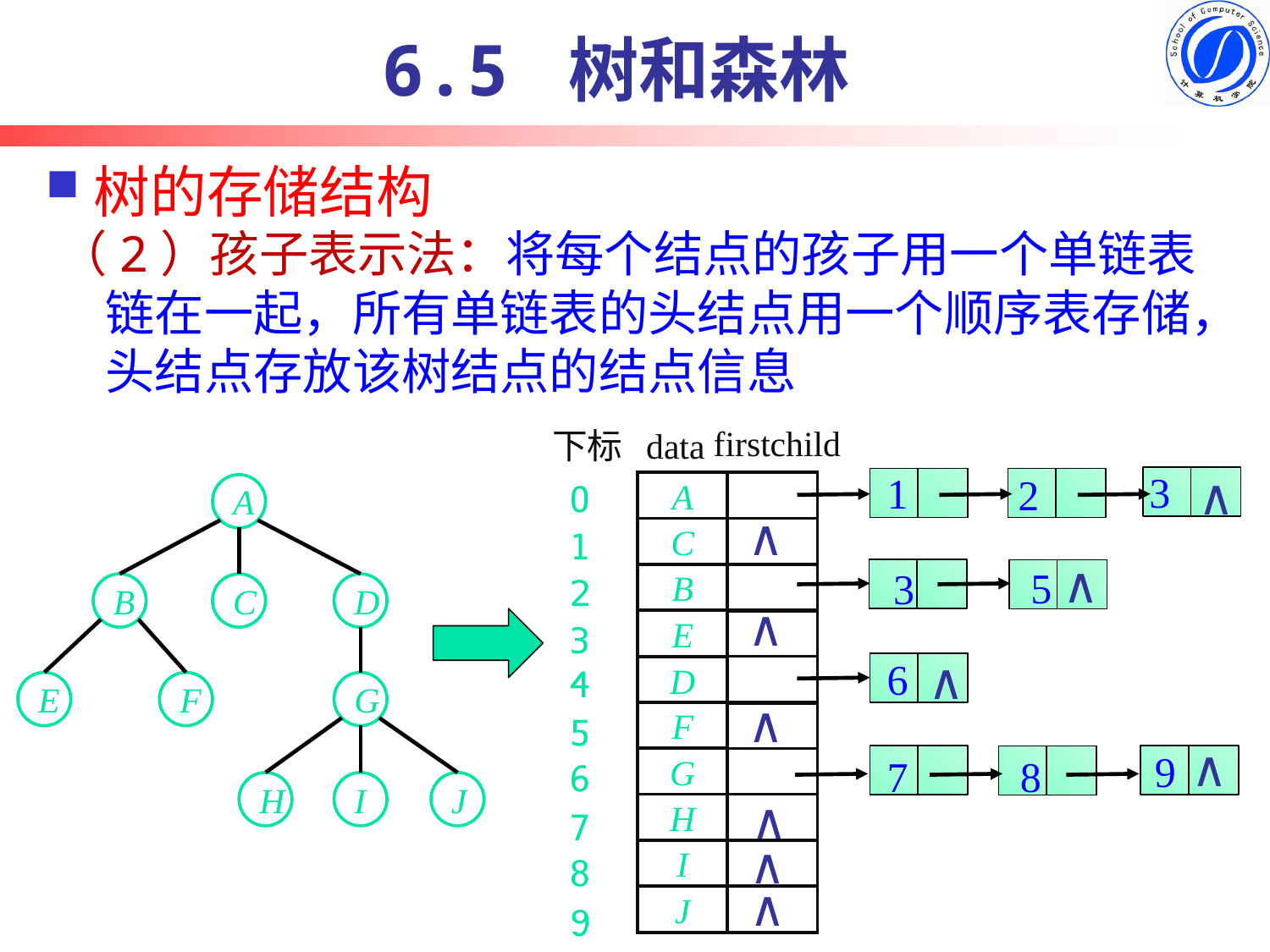

6.5 树和森林
# 树的存储结构
（2）孩子表示法：将每个结点的孩子用一个单链表链在一起，所有单链表的头结点用一个顺序表存储，头结点存放该树结点的结点信息
firstchild

下标
data
0
A
1
C
B
2
E
3
4
D
F
5
G
6
H
7
I
8
J
9
∧
3
1
2

A
B
C
D
E
F
G
H
I
J
∧
∧
∧
∧
∧
∧
∧
5
3

∧
6

∧
9
7
8